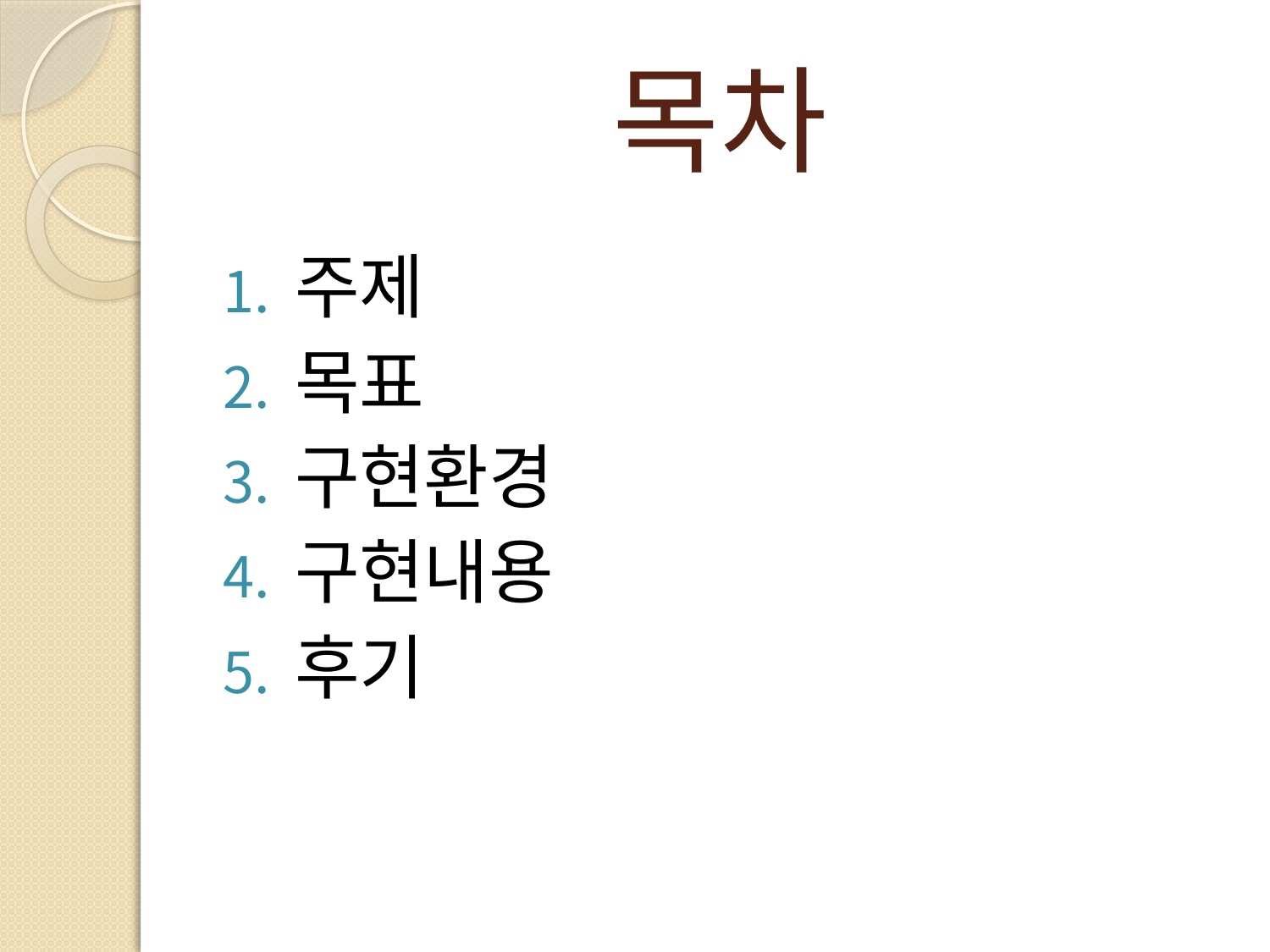

# 목차
주제
목표
구현환경
구현내용
후기